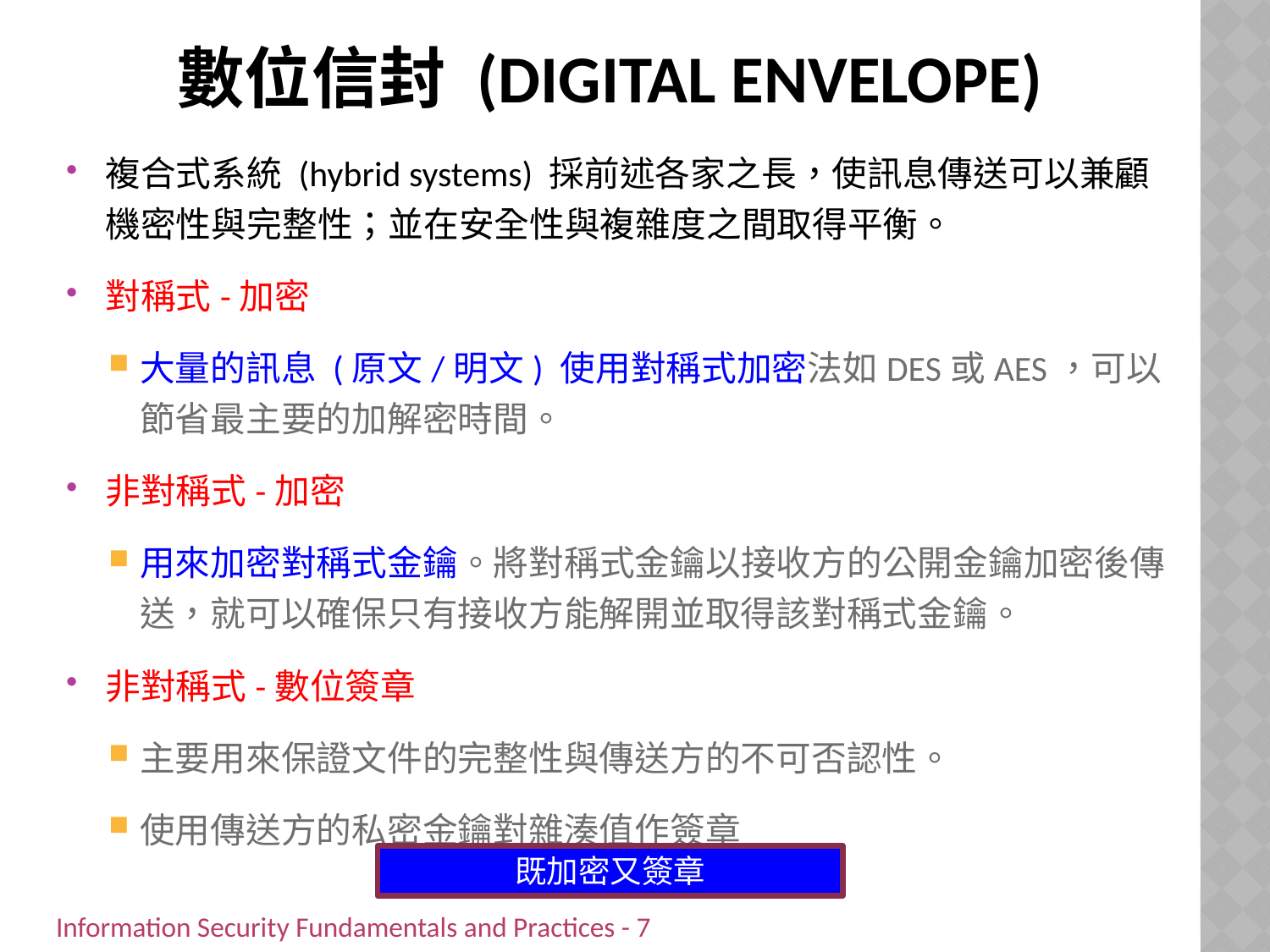

# 數位信封 (Digital Envelope)
複合式系統 (hybrid systems) 採前述各家之長，使訊息傳送可以兼顧機密性與完整性；並在安全性與複雜度之間取得平衡。
對稱式-加密
大量的訊息 (原文/明文) 使用對稱式加密法如DES或AES，可以節省最主要的加解密時間。
非對稱式-加密
用來加密對稱式金鑰。將對稱式金鑰以接收方的公開金鑰加密後傳送，就可以確保只有接收方能解開並取得該對稱式金鑰。
非對稱式-數位簽章
主要用來保證文件的完整性與傳送方的不可否認性。
使用傳送方的私密金鑰對雜湊值作簽章
既加密又簽章